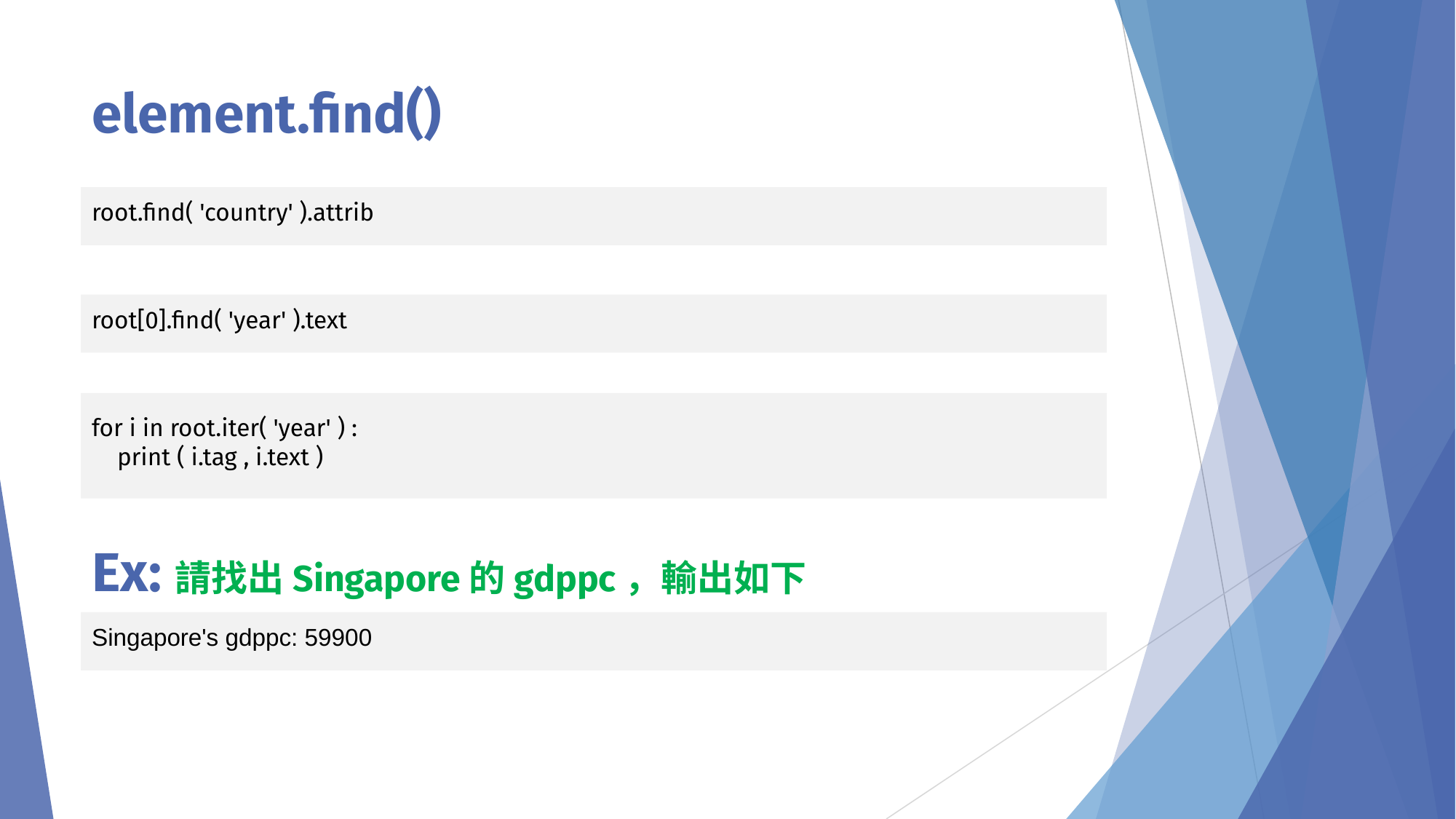

# element.find() Ex:請找出Singapore的gdppc，輸出如下
root.find( 'country' ).attrib
root[0].find( 'year' ).text
for i in root.iter( 'year' ) :
    print ( i.tag , i.text )
Singapore's gdppc: 59900